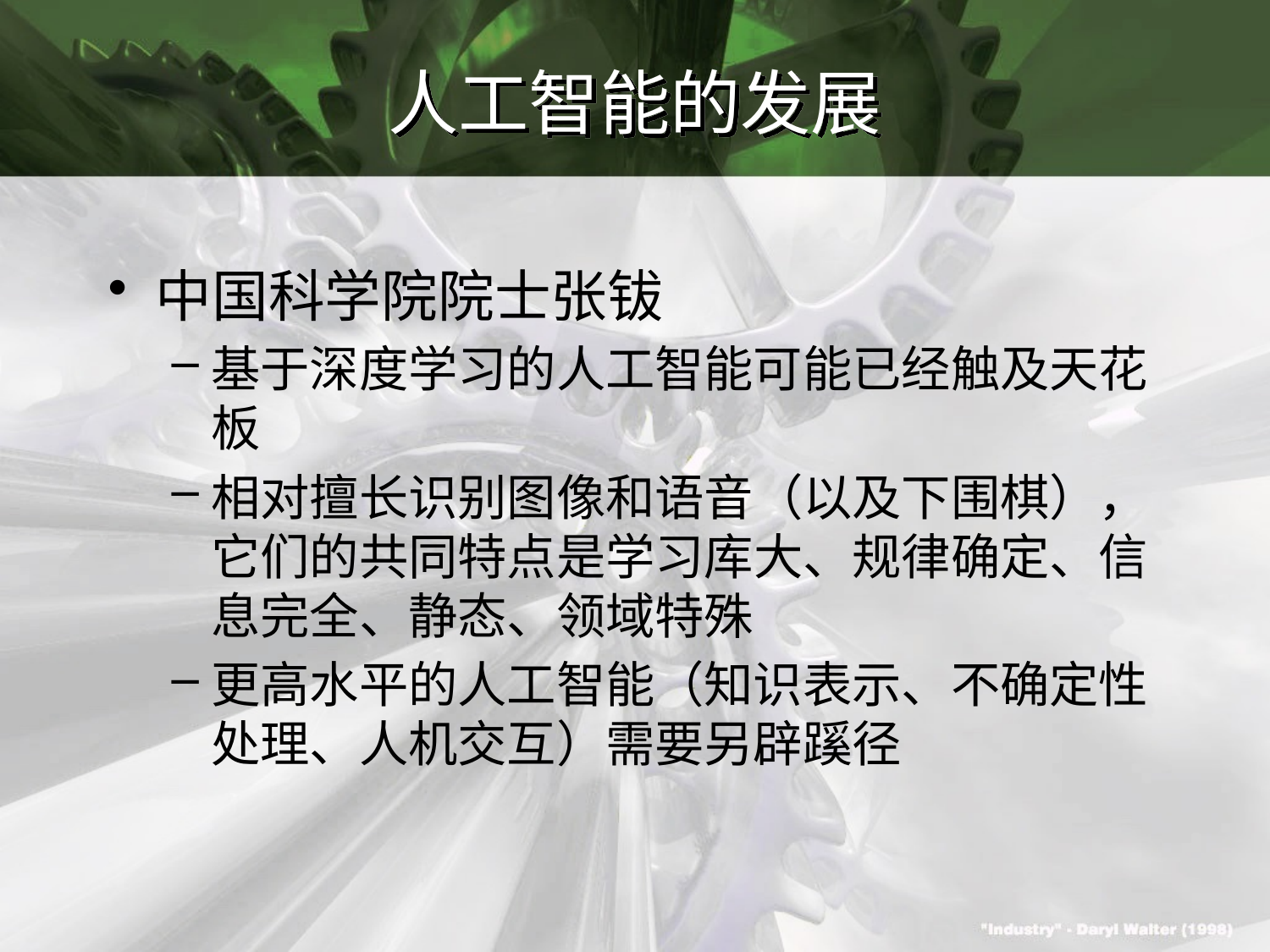

# 人工智能的发展
中国科学院院士张钹
基于深度学习的人工智能可能已经触及天花板
相对擅长识别图像和语音（以及下围棋），它们的共同特点是学习库大、规律确定、信息完全、静态、领域特殊
更高水平的人工智能（知识表示、不确定性处理、人机交互）需要另辟蹊径